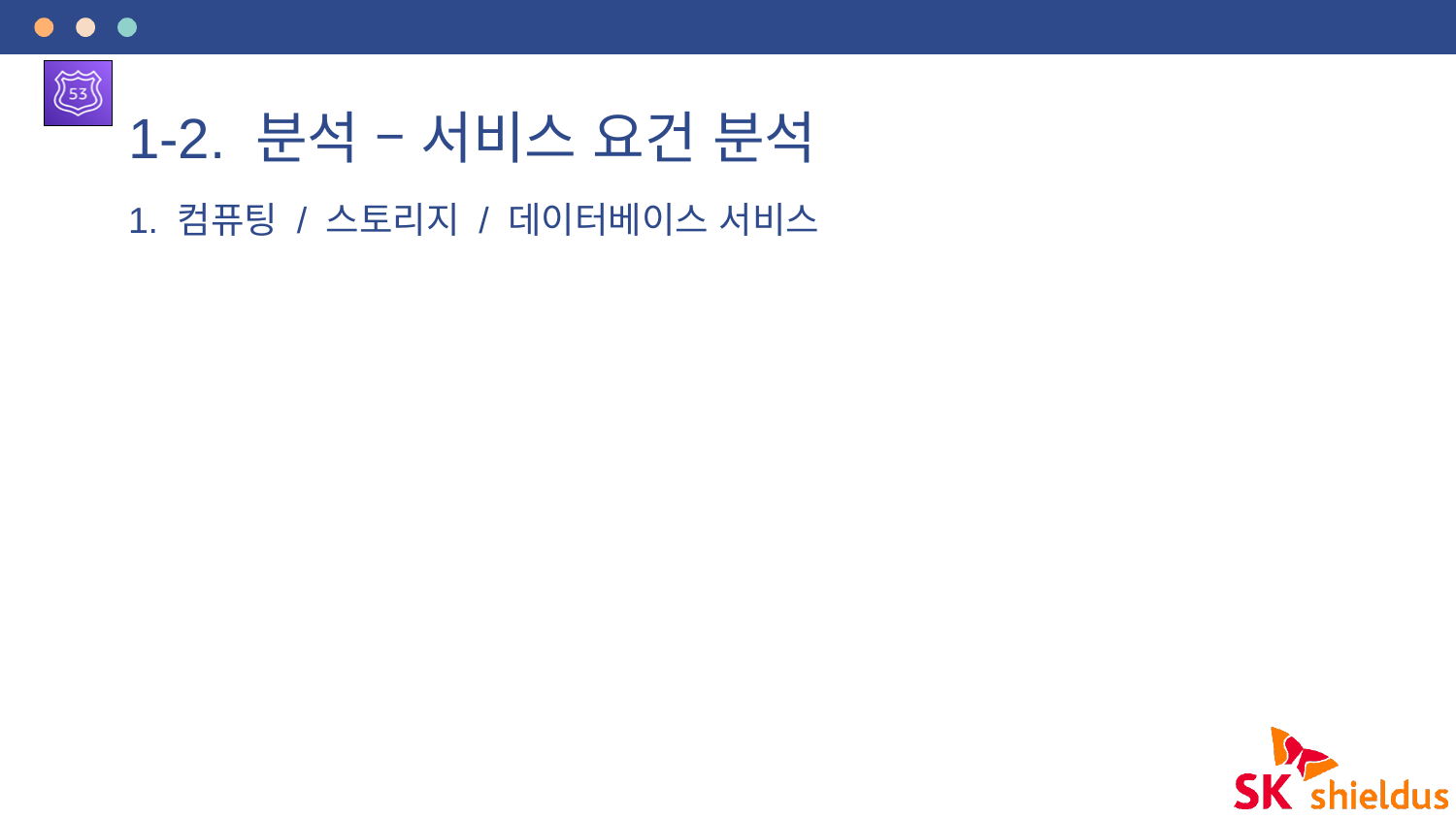

# 1-2. 분석 – 서비스 요건 분석
1. 컴퓨팅 / 스토리지 / 데이터베이스 서비스